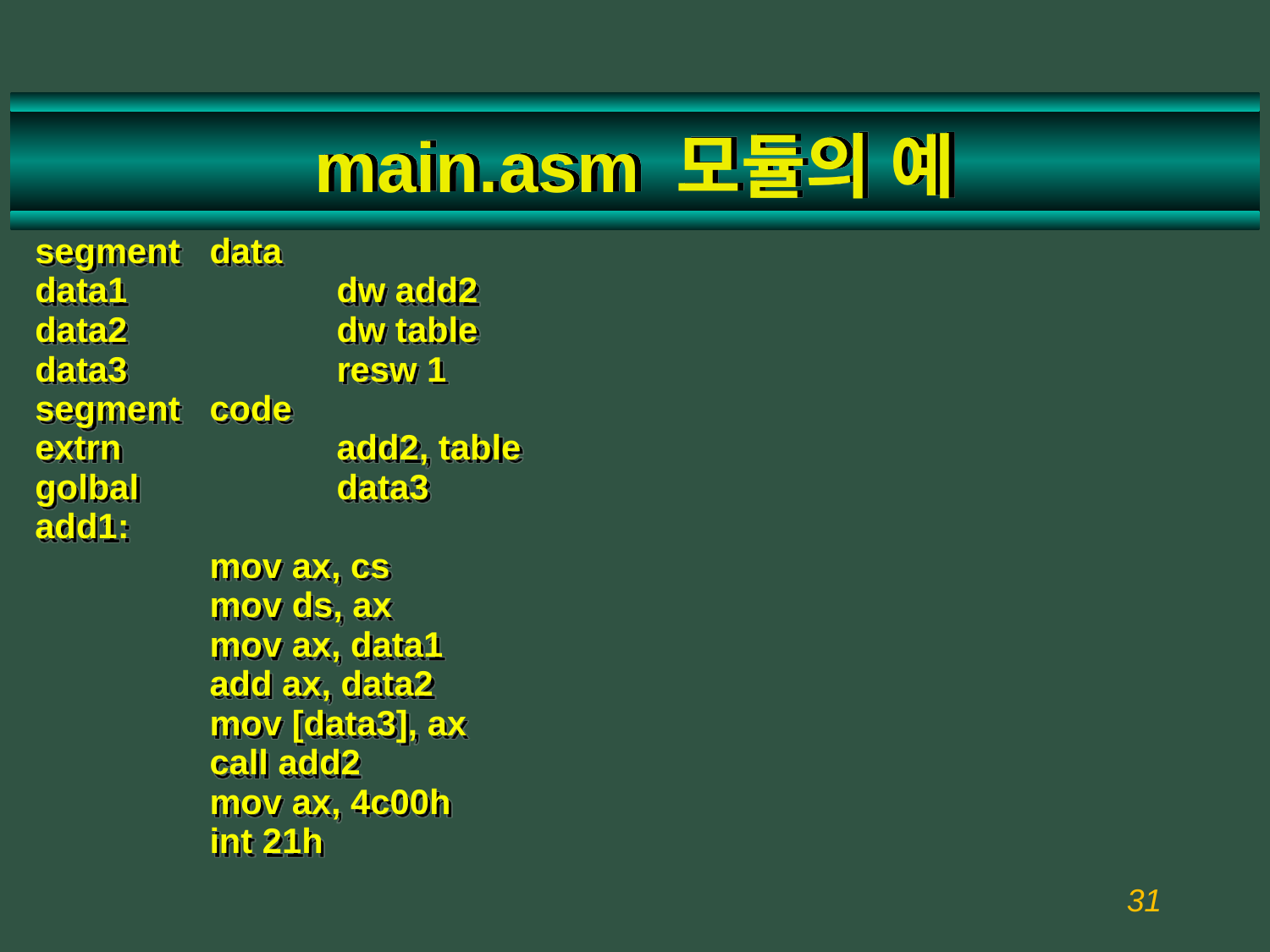

# main.asm 모듈의 예
segment	data
data1		dw add2
data2		dw table
data3 		resw 1
segment 	code
extrn		add2, table
golbal		data3
add1:
		mov ax, cs
		mov ds, ax
		mov ax, data1
		add ax, data2
		mov [data3], ax
		call add2
		mov ax, 4c00h
		int 21h

31